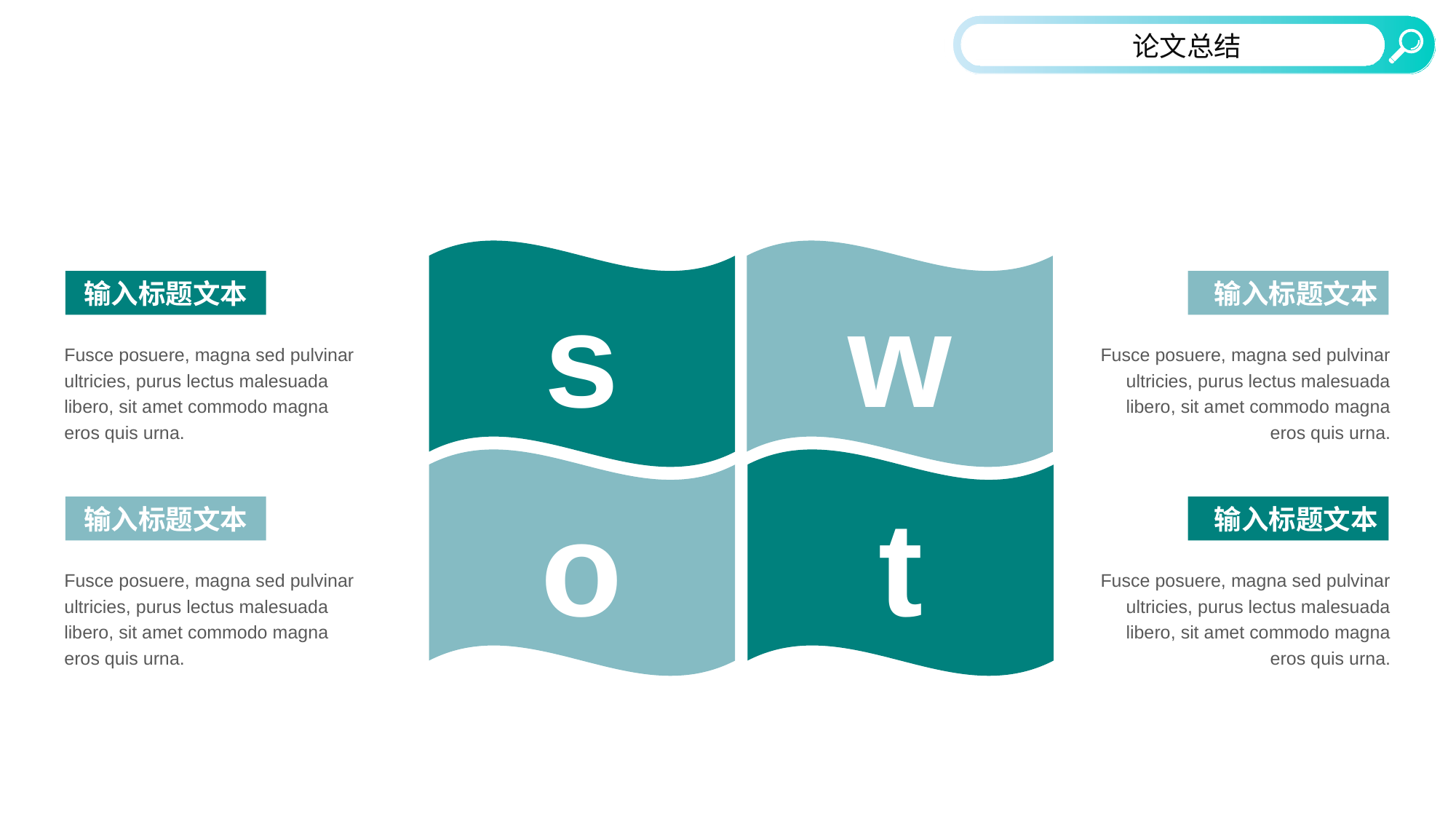

论文总结
s
w
输入标题文本
输入标题文本
Fusce posuere, magna sed pulvinar ultricies, purus lectus malesuada libero, sit amet commodo magna eros quis urna.
Fusce posuere, magna sed pulvinar ultricies, purus lectus malesuada libero, sit amet commodo magna eros quis urna.
o
t
输入标题文本
输入标题文本
Fusce posuere, magna sed pulvinar ultricies, purus lectus malesuada libero, sit amet commodo magna eros quis urna.
Fusce posuere, magna sed pulvinar ultricies, purus lectus malesuada libero, sit amet commodo magna eros quis urna.